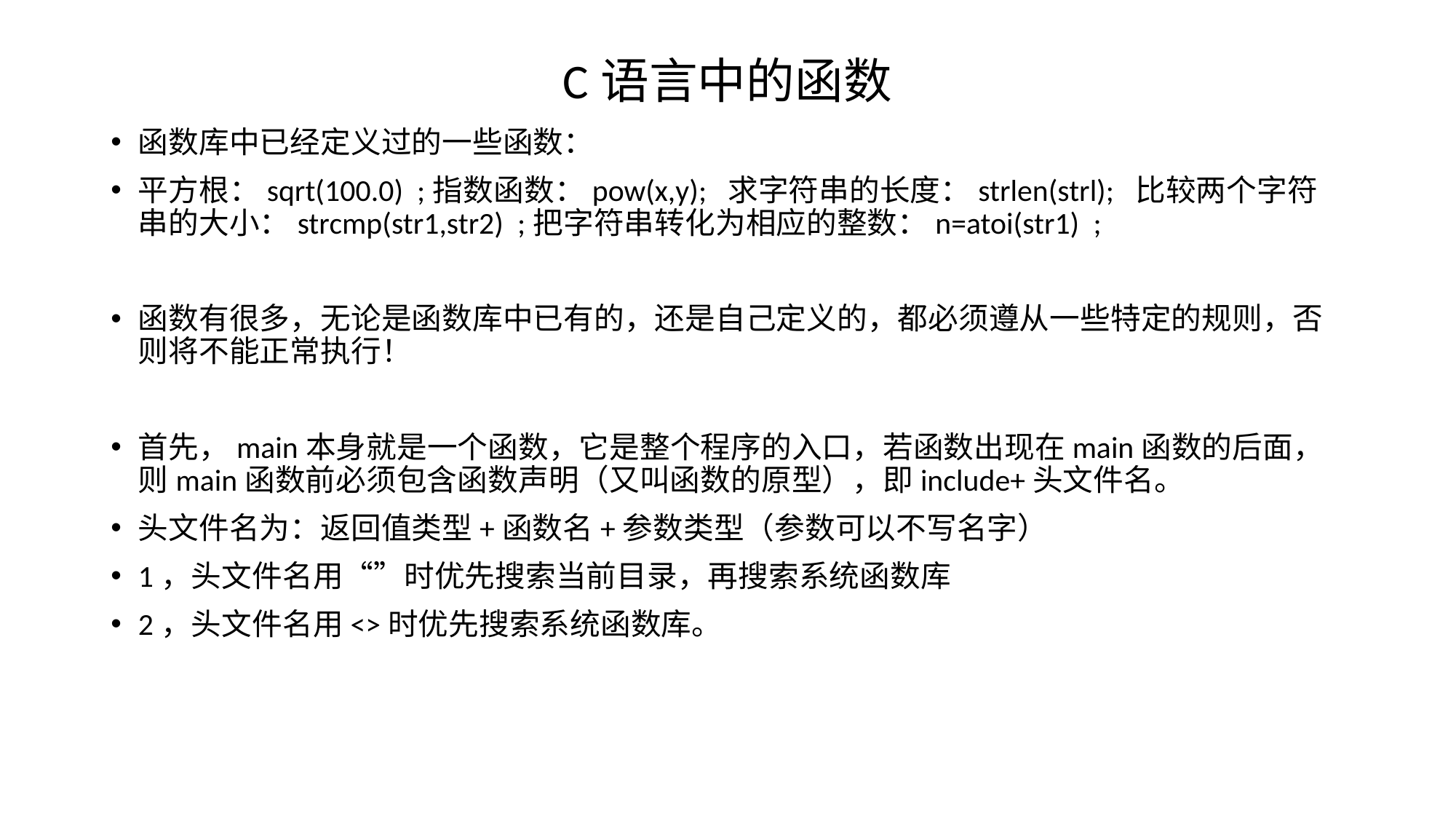

# C语言中的函数
函数库中已经定义过的一些函数：
平方根：sqrt(100.0)  ;指数函数：pow(x,y);  求字符串的长度：strlen(strl);  比较两个字符串的大小：strcmp(str1,str2)  ;把字符串转化为相应的整数：n=atoi(str1)  ;

函数有很多，无论是函数库中已有的，还是自己定义的，都必须遵从一些特定的规则，否则将不能正常执行！

首先，main本身就是一个函数，它是整个程序的入口，若函数出现在main函数的后面，则main函数前必须包含函数声明（又叫函数的原型），即include+头文件名。
头文件名为：返回值类型+函数名+参数类型（参数可以不写名字）
1，头文件名用“”时优先搜索当前目录，再搜索系统函数库
2，头文件名用<>时优先搜索系统函数库。